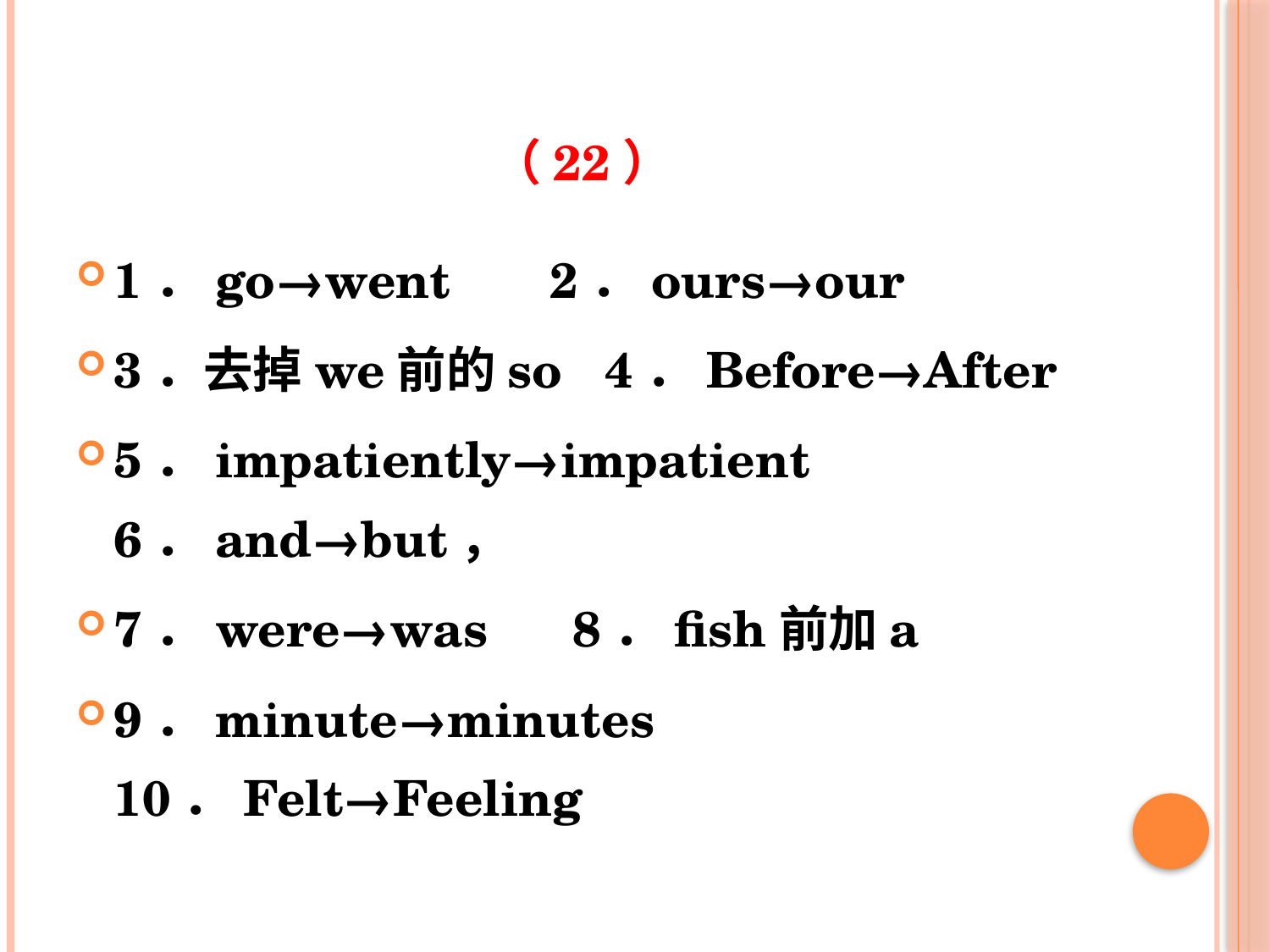

# （22）
1．go→went       2．ours→our
3．去掉we前的so   4．Before→After
5．impatiently→impatient 6．and→but，
7．were→was      8．fish前加a
9．minute→minutes  10．Felt→Feeling